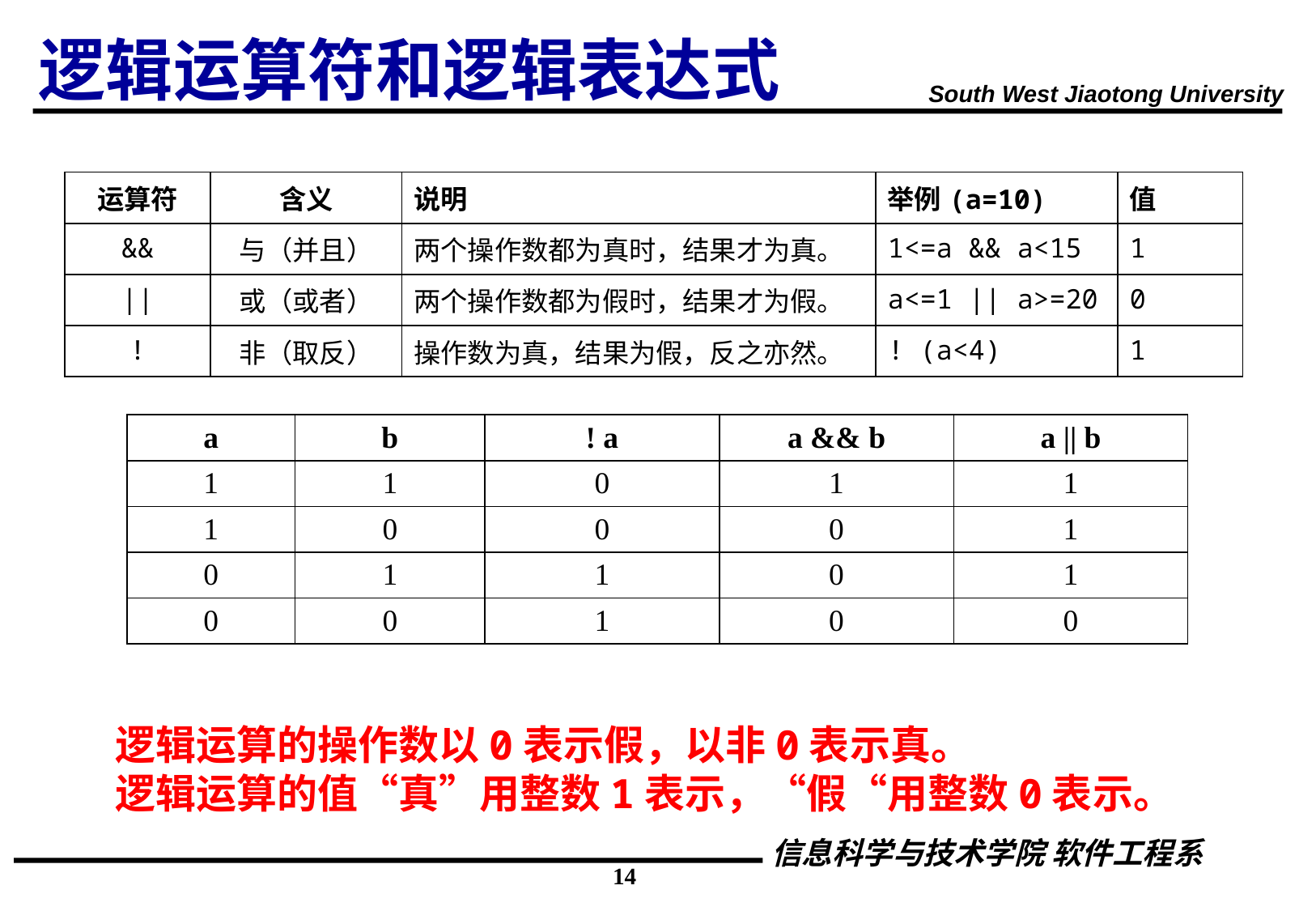

# 逻辑运算符和逻辑表达式
| 运算符 | 含义 | 说明 | 举例(a=10) | 值 |
| --- | --- | --- | --- | --- |
| && | 与（并且） | 两个操作数都为真时，结果才为真。 | 1<=a && a<15 | 1 |
| || | 或（或者） | 两个操作数都为假时，结果才为假。 | a<=1 || a>=20 | 0 |
| ! | 非（取反） | 操作数为真，结果为假，反之亦然。 | ! (a<4) | 1 |
| a | b | ! a | a && b | a || b |
| --- | --- | --- | --- | --- |
| 1 | 1 | 0 | 1 | 1 |
| 1 | 0 | 0 | 0 | 1 |
| 0 | 1 | 1 | 0 | 1 |
| 0 | 0 | 1 | 0 | 0 |
逻辑运算的操作数以0表示假，以非0表示真。
逻辑运算的值“真”用整数1表示，“假“用整数0表示。
14